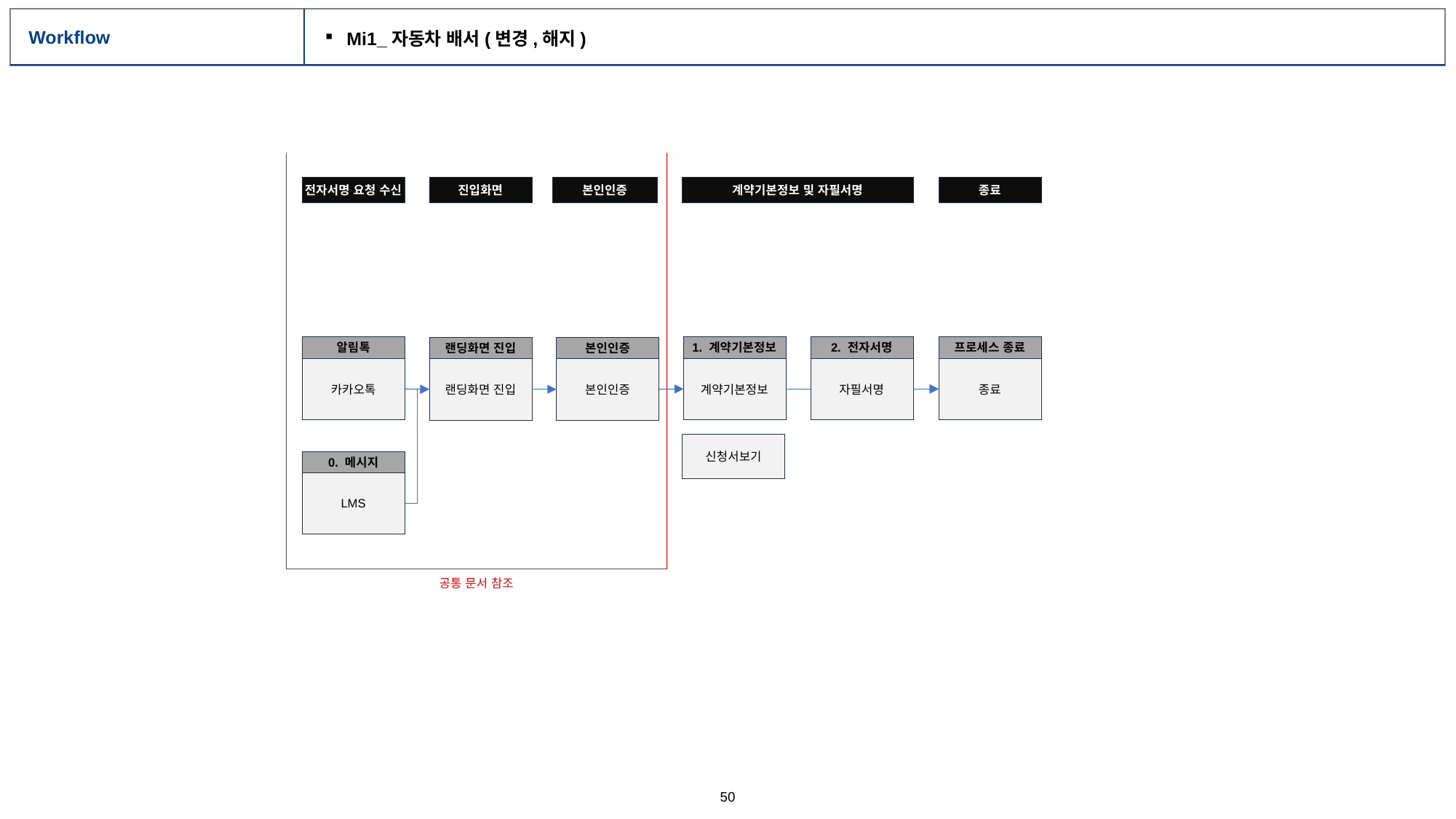

# Workflow
Mi1_자동차 배서(변경,해지)

전자서명 요청 수신
진입화면
본인인증
계약기본정보 및 자필서명
종료
1. 계약기본정보
계약기본정보
2. 전자서명
자필서명
프로세스 종료
종료
알림톡
카카오톡
랜딩화면 진입
랜딩화면 진입
본인인증
본인인증
신청서보기
0. 메시지
LMS
공통 문서 참조